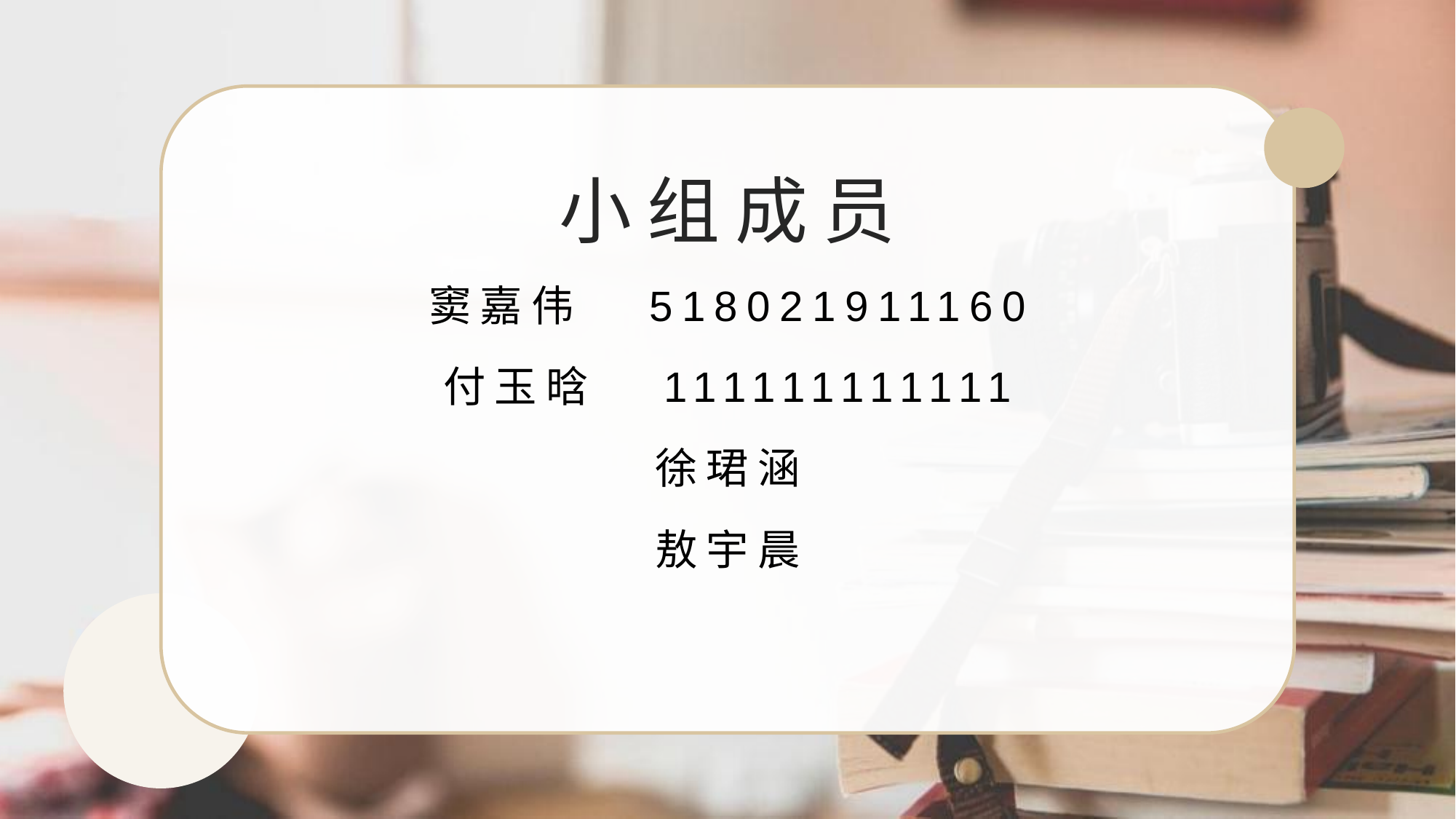

# 小组成员
窦嘉伟   518021911160
付玉晗   111111111111
徐珺涵
敖宇晨